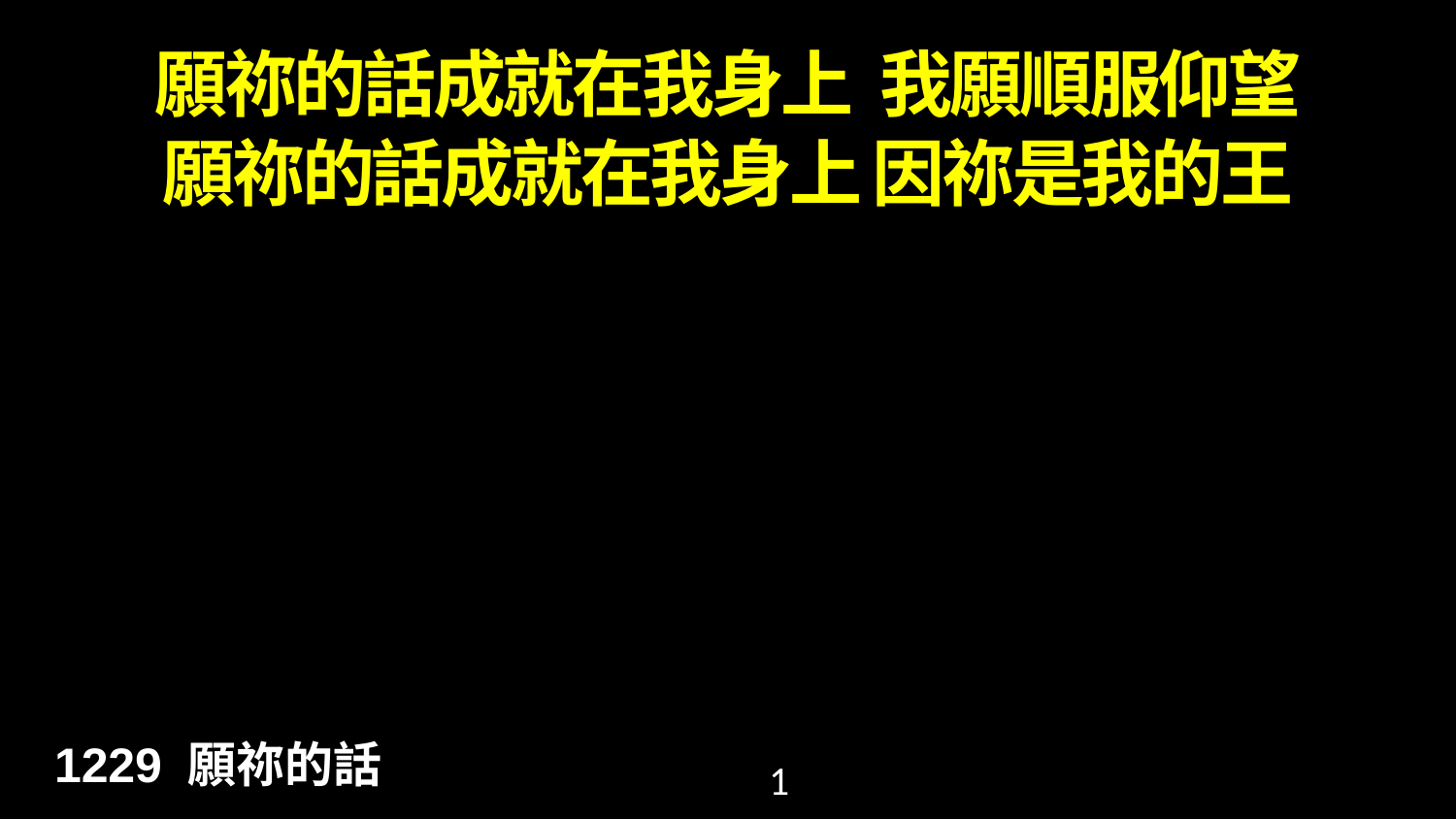

願祢的話成就在我身上  我願順服仰望
願祢的話成就在我身上 因祢是我的王
1229 願祢的話
1